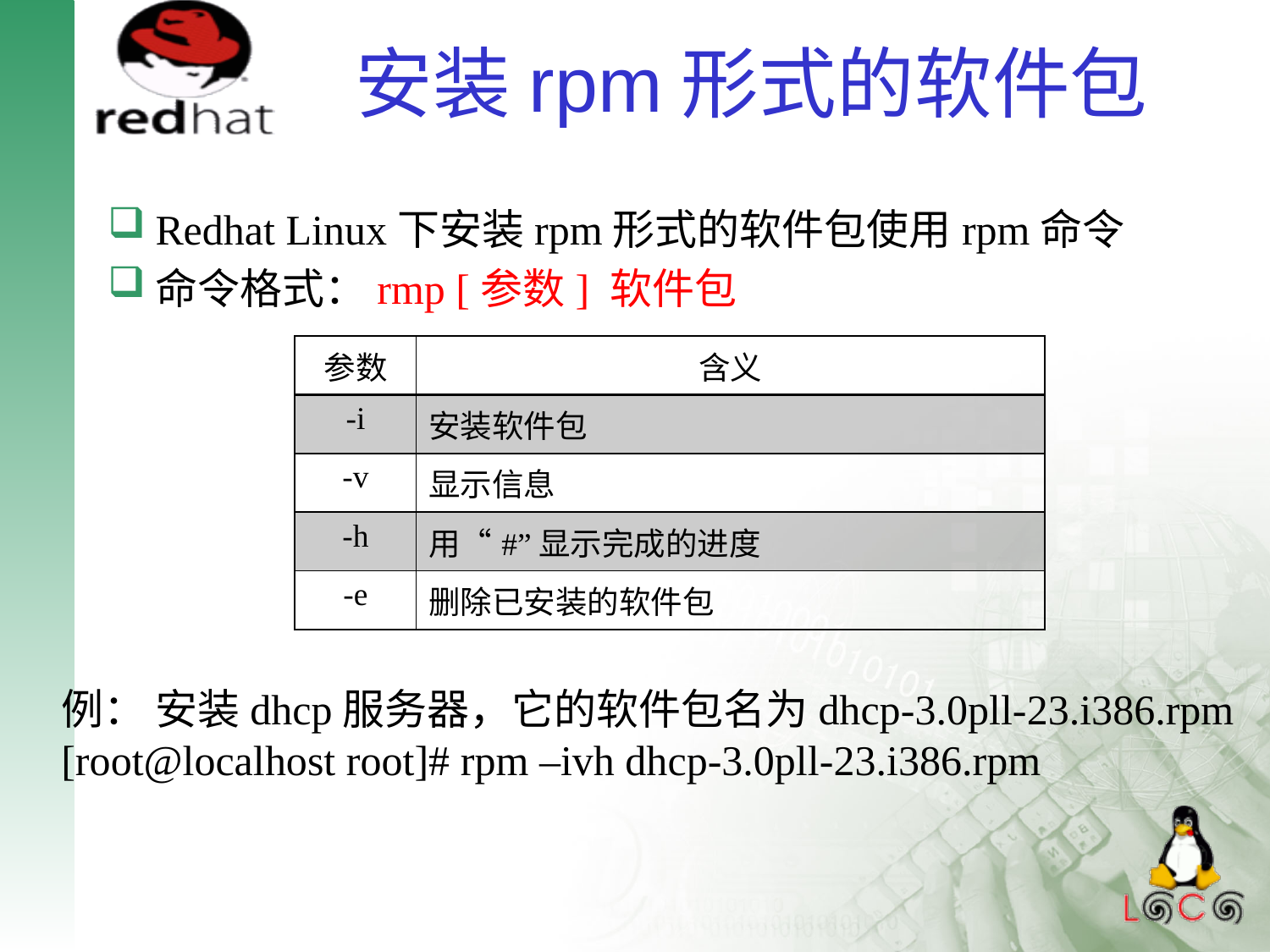

# 安装rpm形式的软件包
Redhat Linux下安装rpm形式的软件包使用rpm命令
命令格式：rmp [参数] 软件包

| 参数 | 含义 |
| --- | --- |
| -i | 安装软件包 |
| -v | 显示信息 |
| -h | 用“#”显示完成的进度 |
| -e | 删除已安装的软件包 |
例： 安装dhcp服务器，它的软件包名为dhcp-3.0pll-23.i386.rpm
[root@localhost root]# rpm –ivh dhcp-3.0pll-23.i386.rpm